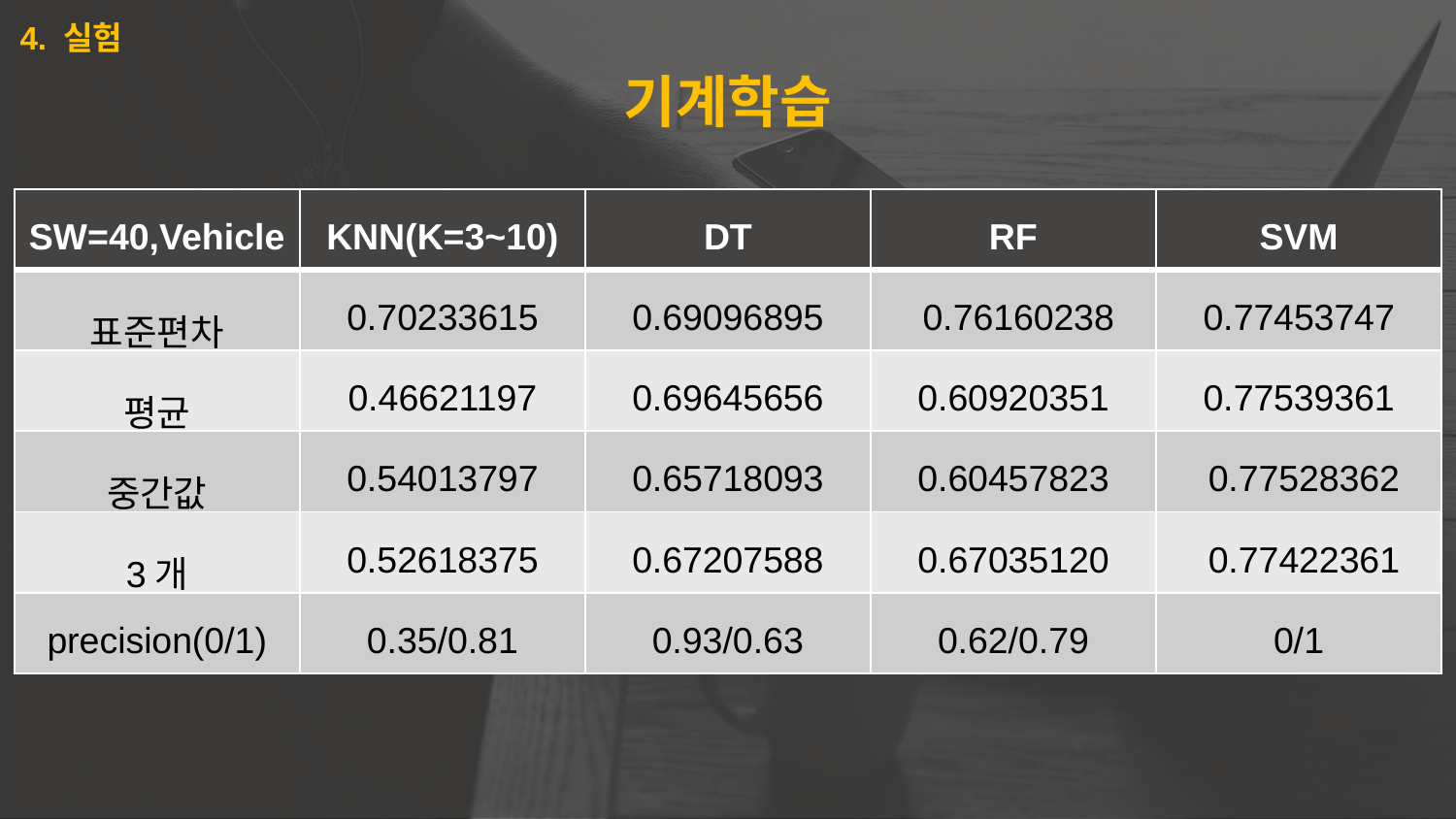

4. 실험
기계학습
4가지 기계학습 알고리즘 사용 : KNN, Decision Tree, Random Forest, SVM
| SW=40,Vehicle | KNN(K=3~10) | DT | RF | SVM |
| --- | --- | --- | --- | --- |
| 표준편차 | 0.70233615 | 0.69096895 | 0.76160238 | 0.77453747 |
| 평균 | 0.46621197 | 0.69645656 | 0.60920351 | 0.77539361 |
| 중간값 | 0.54013797 | 0.65718093 | 0.60457823 | 0.77528362 |
| 3개 | 0.52618375 | 0.67207588 | 0.67035120 | 0.77422361 |
| precision(0/1) | 0.35/0.81 | 0.93/0.63 | 0.62/0.79 | 0/1 |